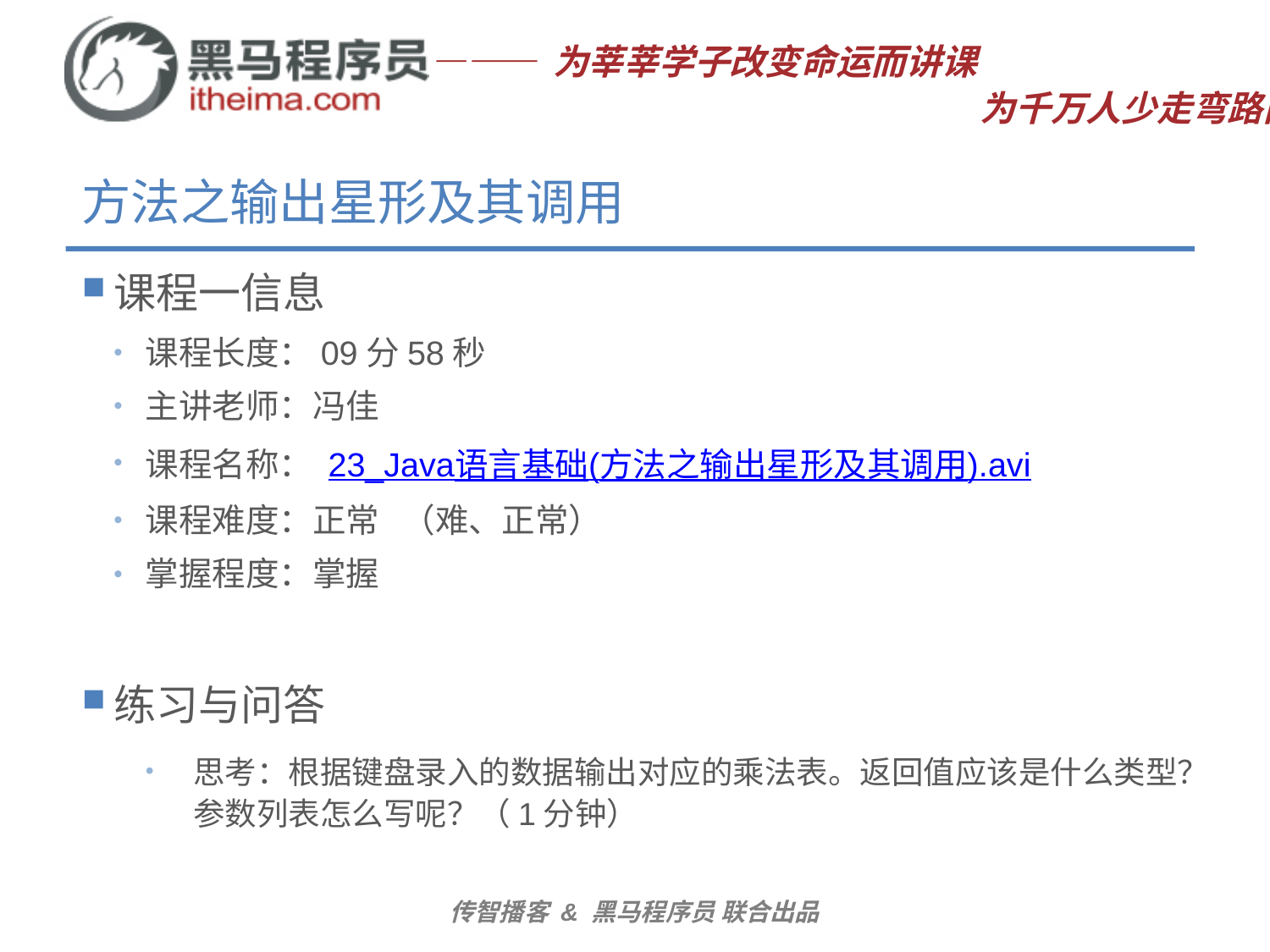

# 方法之输出星形及其调用
课程一信息
课程长度：09分58秒
主讲老师：冯佳
课程名称： 23_Java语言基础(方法之输出星形及其调用).avi
课程难度：正常   （难、正常）
掌握程度：掌握

练习与问答
思考：根据键盘录入的数据输出对应的乘法表。返回值应该是什么类型？参数列表怎么写呢？（1分钟）